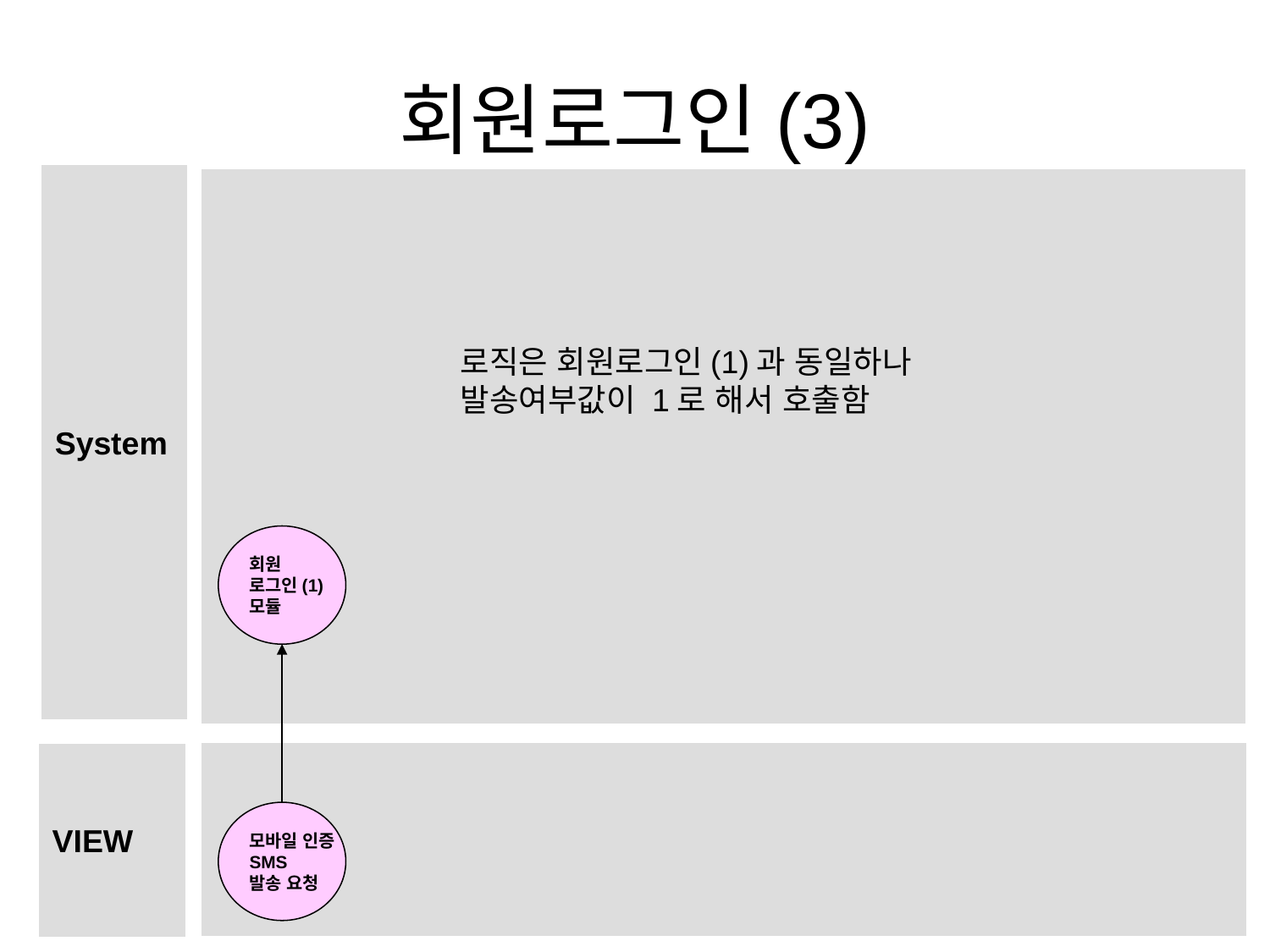

# 회원로그인(3)
System

로직은 회원로그인(1)과 동일하나
발송여부값이 1로 해서 호출함
회원
로그인(1)
모듈

VIEW
모바일 인증
SMS
발송 요청